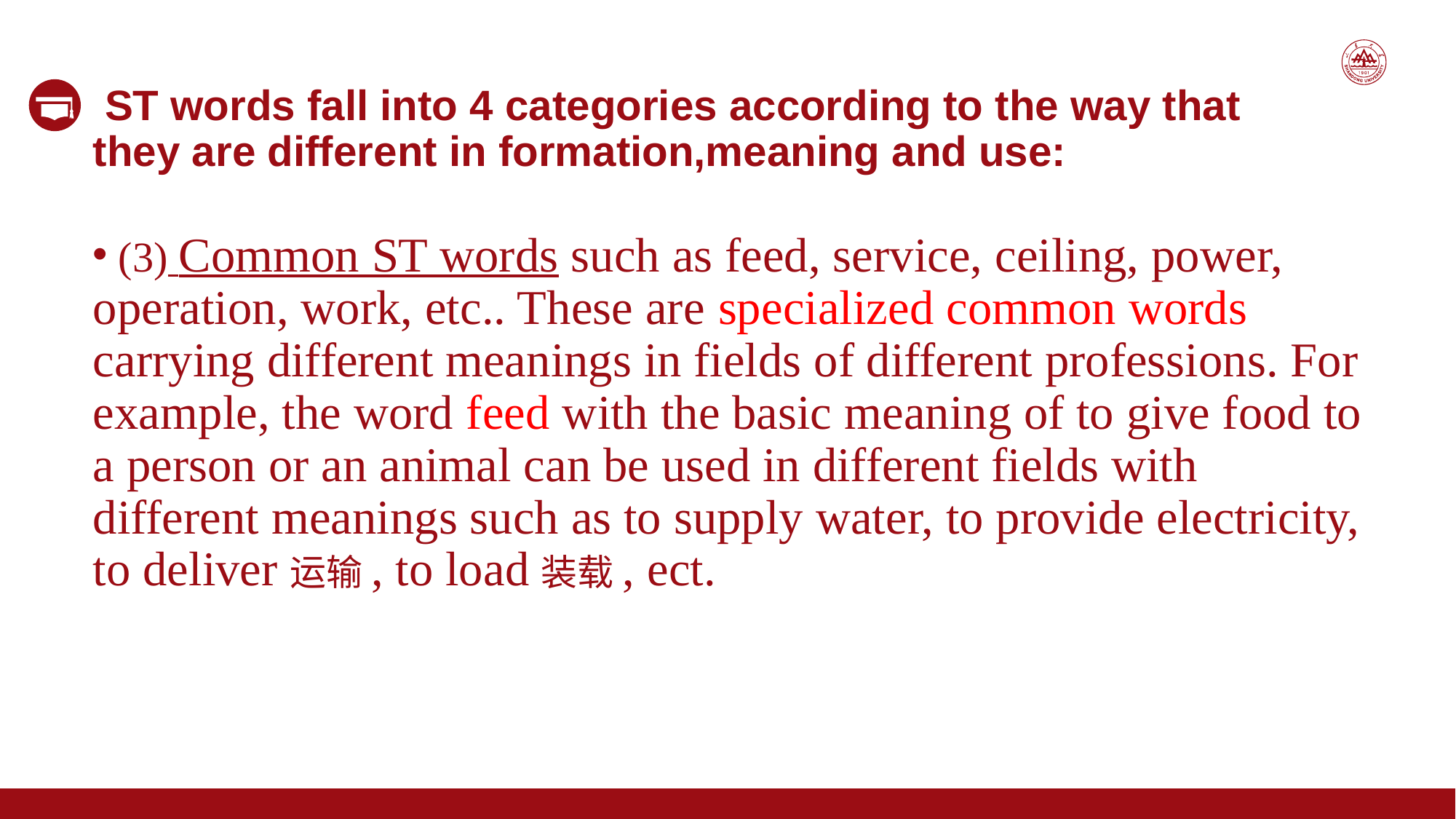

ST words fall into 4 categories according to the way that they are different in formation,meaning and use:
 (3) Common ST words such as feed, service, ceiling, power, operation, work, etc.. These are specialized common words carrying different meanings in fields of different professions. For example, the word feed with the basic meaning of to give food to a person or an animal can be used in different fields with different meanings such as to supply water, to provide electricity, to deliver运输, to load装载, ect.